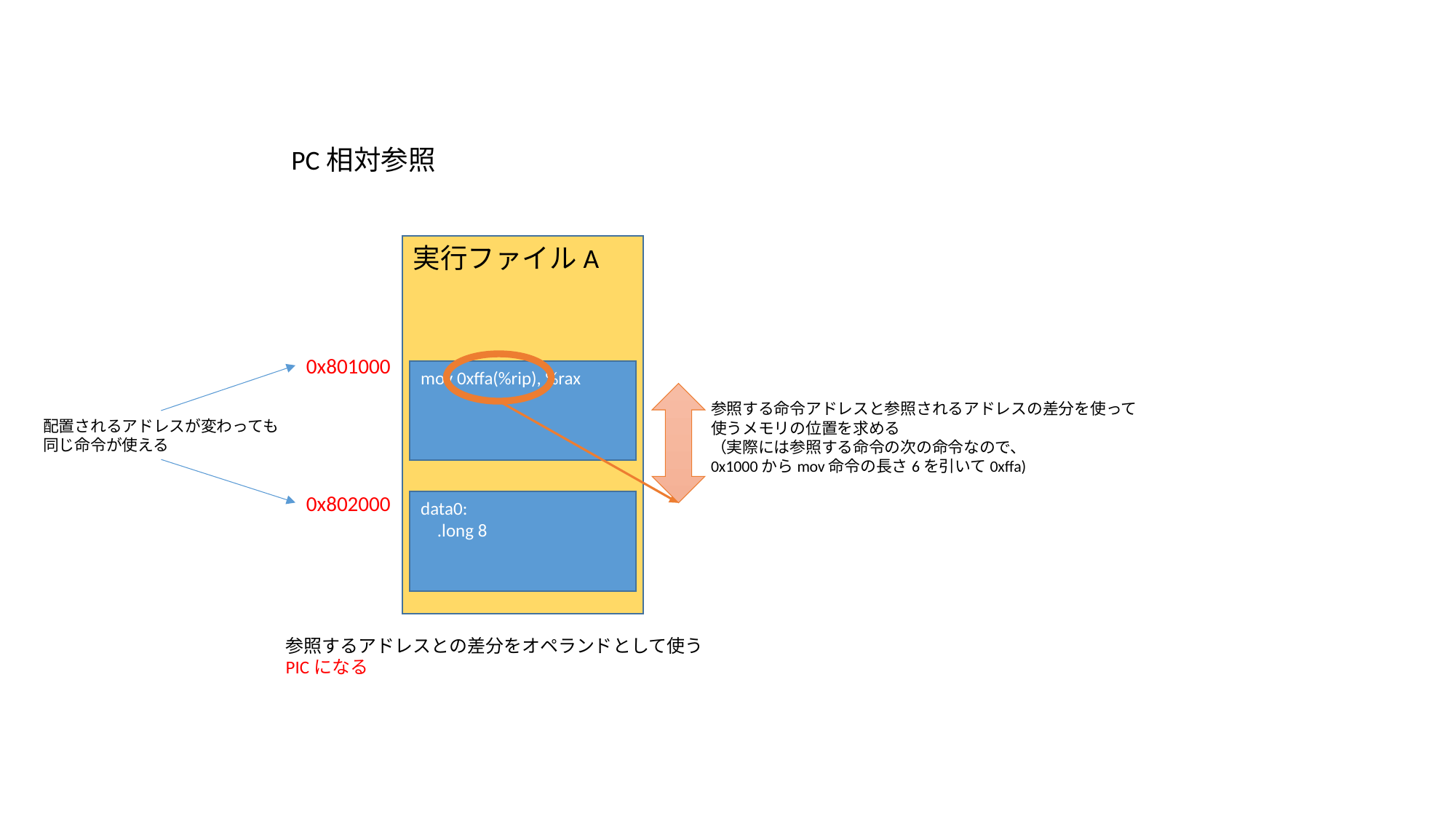

PC相対参照
実行ファイルA
0x801000

mov 0xffa(%rip), %rax

参照する命令アドレスと参照されるアドレスの差分を使って
使うメモリの位置を求める
（実際には参照する命令の次の命令なので、
0x1000からmov命令の長さ6を引いて0xffa)
配置されるアドレスが変わっても
同じ命令が使える
0x802000
data0:
    .long 8
参照するアドレスとの差分をオペランドとして使う
PICになる